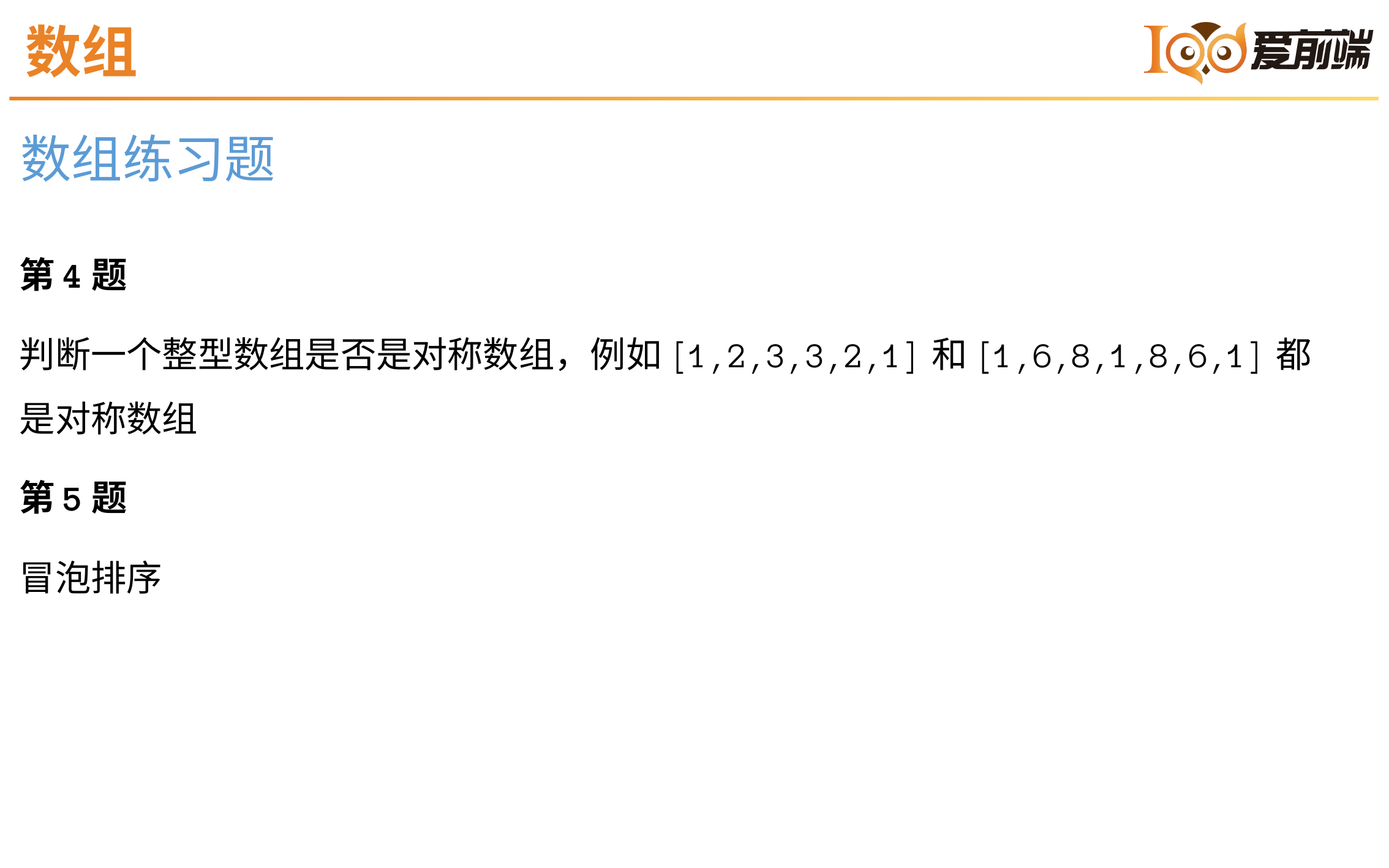

数组

数组练习题
第4题
判断一个整型数组是否是对称数组，例如[1,2,3,3,2,1]和[1,6,8,1,8,6,1]都是对称数组
第5题
冒泡排序